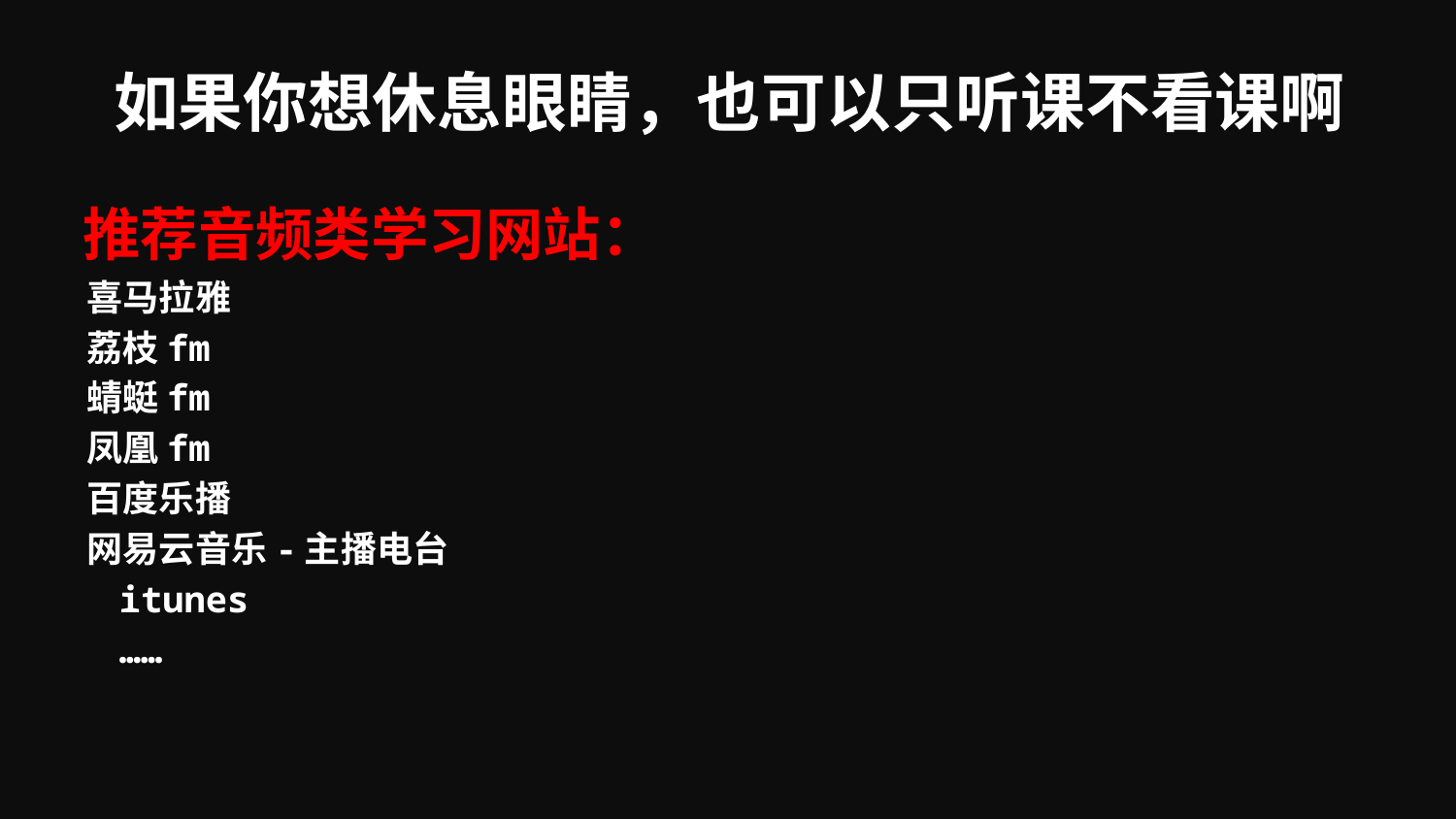

# 如果你想休息眼睛，也可以只听课不看课啊
   推荐音频类学习网站：
   喜马拉雅
   荔枝fm
   蜻蜓fm
   凤凰fm
   百度乐播
   网易云音乐-主播电台
   itunes
   ……